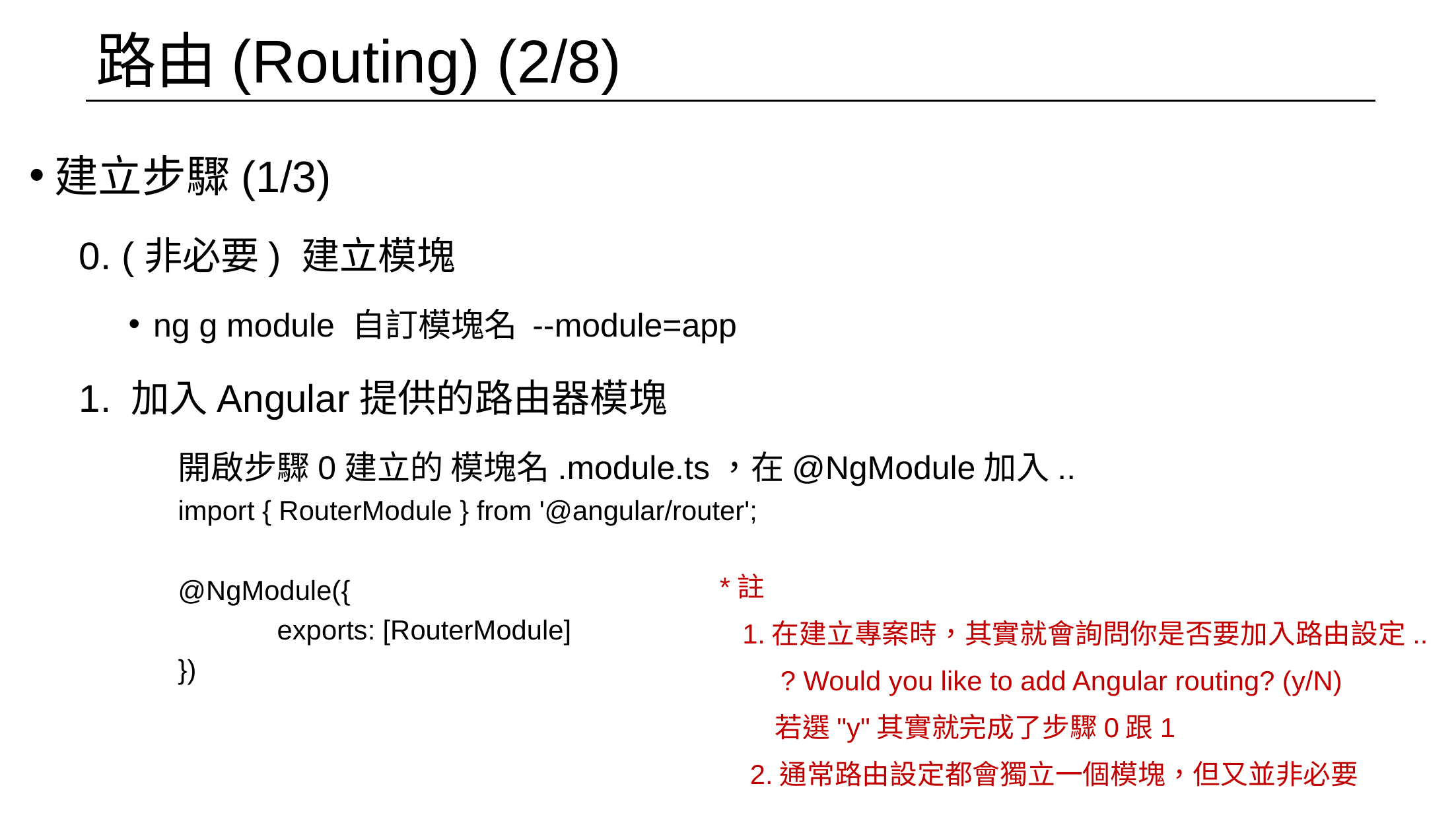

# 路由(Routing) (2/8)
建立步驟(1/3)
0. (非必要) 建立模塊
ng g module 自訂模塊名 --module=app
1. 加入Angular提供的路由器模塊
	開啟步驟0建立的 模塊名.module.ts，在@NgModule加入..
import { RouterModule } from '@angular/router';

@NgModule({
	exports: [RouterModule]
})

*註
   1.在建立專案時，其實就會詢問你是否要加入路由設定..
        ? Would you like to add Angular routing? (y/N)
        若選"y"其實就完成了步驟0跟1
    2.通常路由設定都會獨立一個模塊，但又並非必要